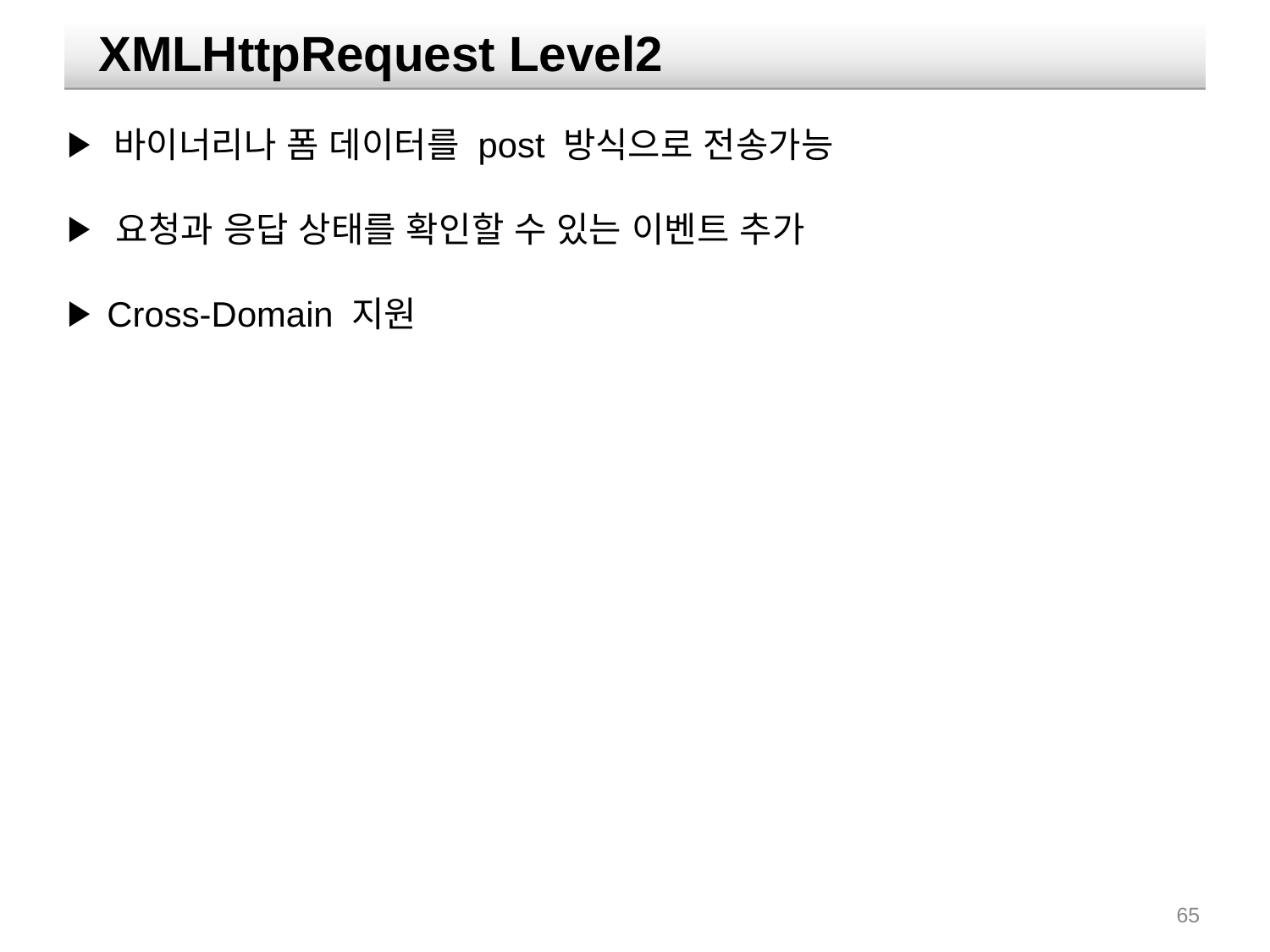

XMLHttpRequest Level2
 바이너리나 폼 데이터를 post 방식으로 전송가능

 요청과 응답 상태를 확인할 수 있는 이벤트 추가

 Cross-Domain 지원

65